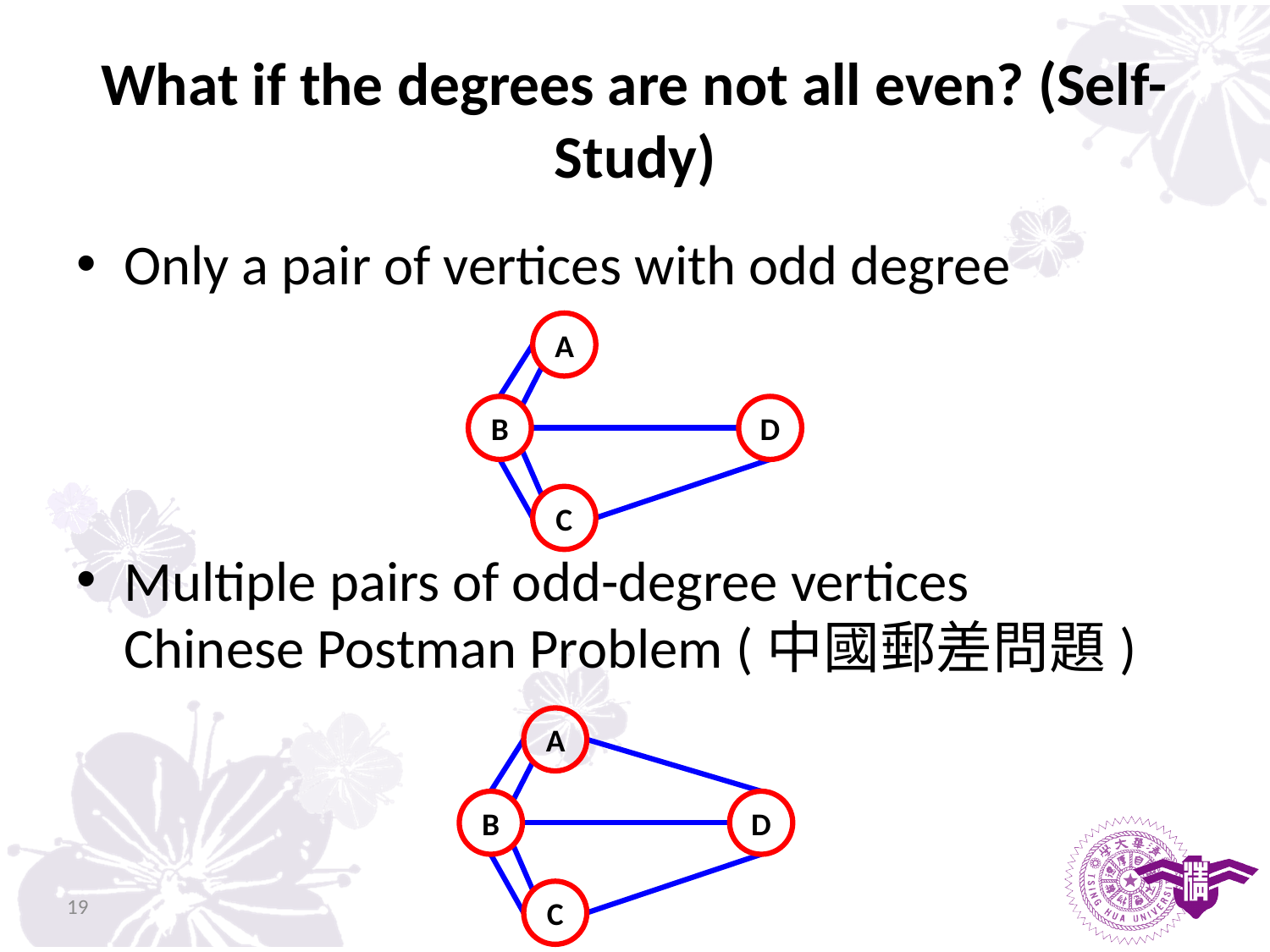

# What if the degrees are not all even? (Self-Study)
Only a pair of vertices with odd degree

Multiple pairs of odd-degree vertices
Chinese Postman Problem (中國郵差問題)
A

B
D

C

A

B
D

C

19